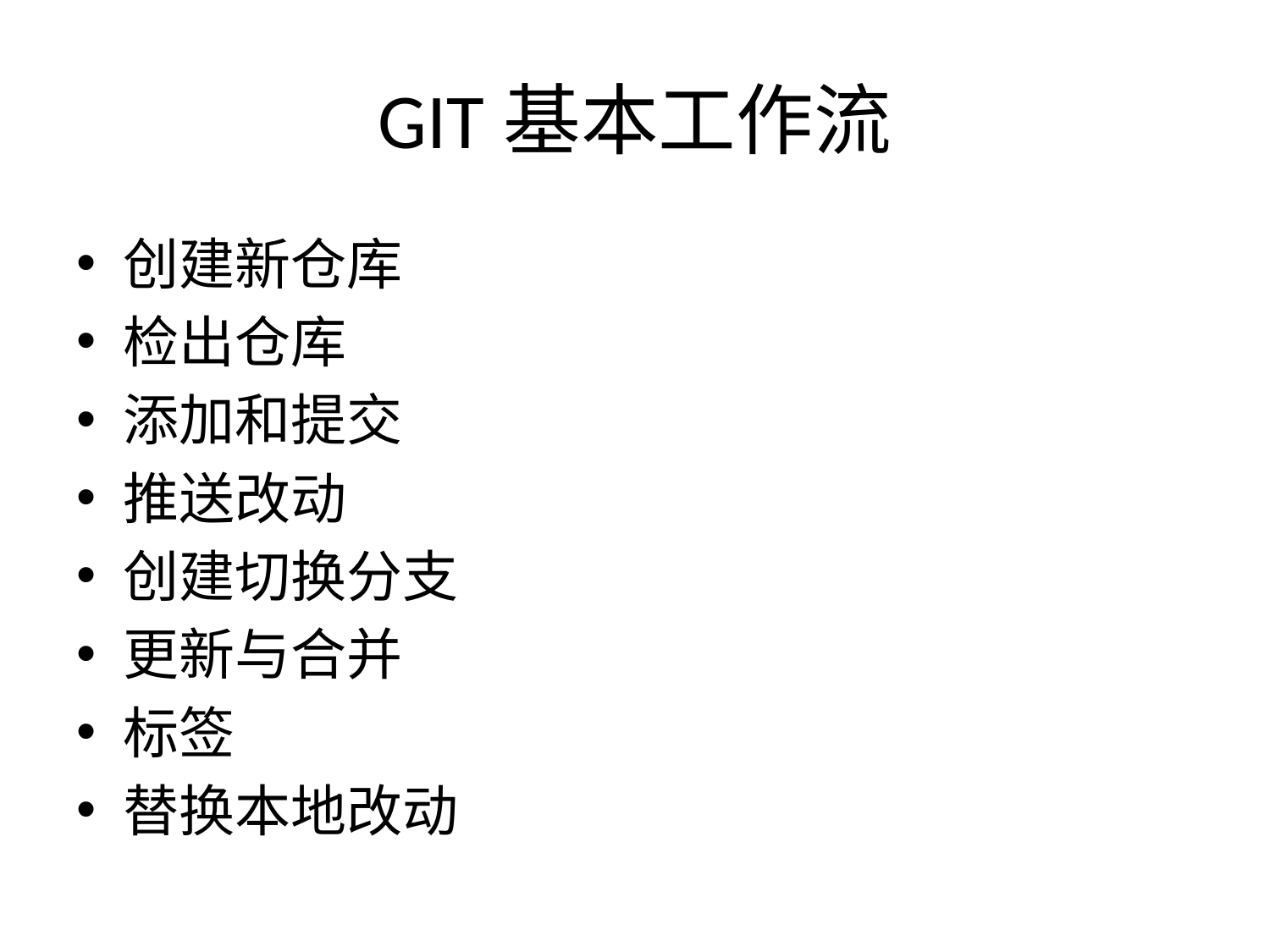

# GIT基本工作流
创建新仓库
检出仓库
添加和提交
推送改动
创建切换分支
更新与合并
标签
替换本地改动